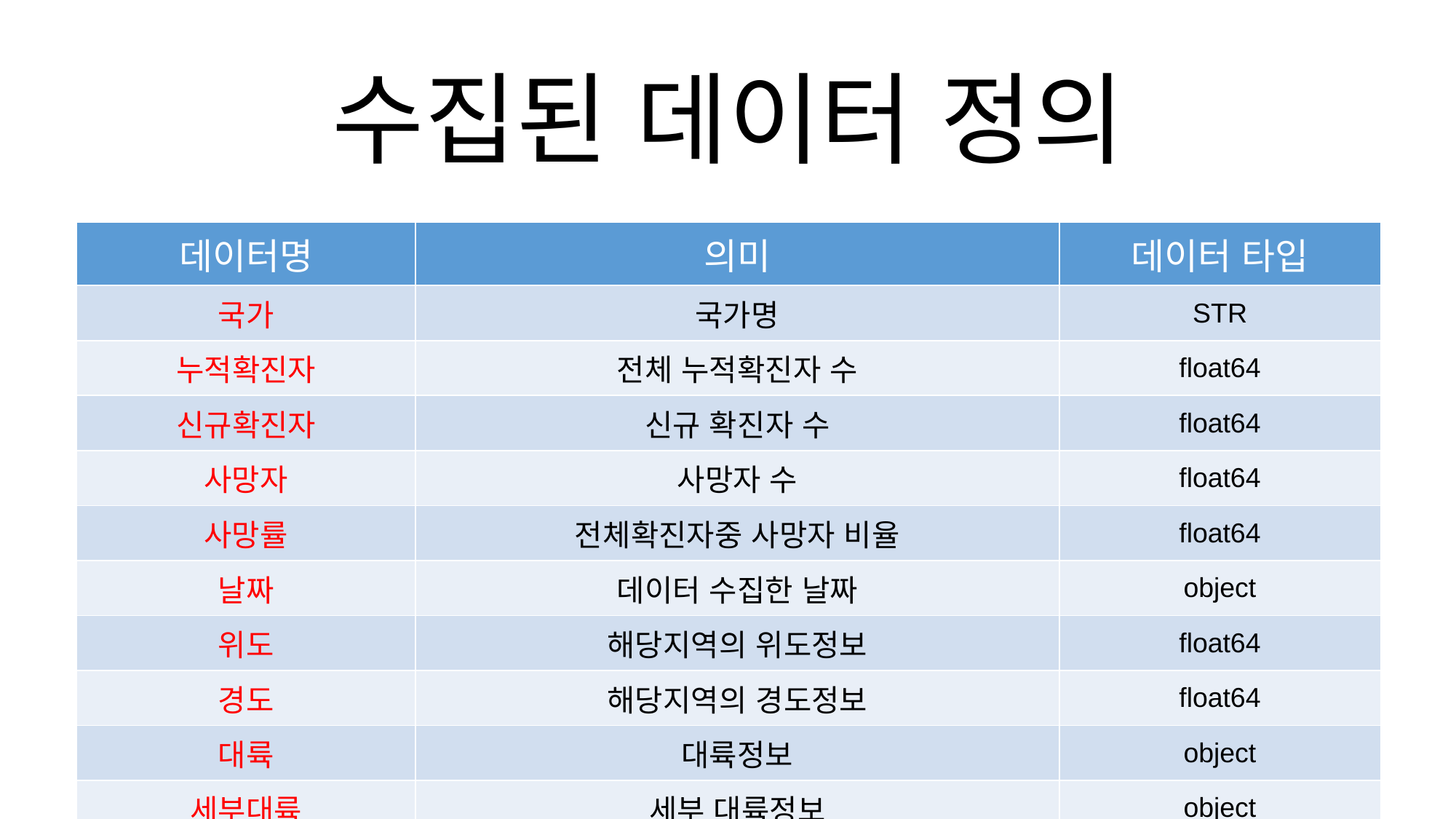

수집된 데이터 정의
| 데이터명 | 의미 | 데이터 타입 |
| --- | --- | --- |
| 국가 | 국가명 | STR |
| 누적확진자 | 전체 누적확진자 수 | float64 |
| 신규확진자 | 신규 확진자 수 | float64 |
| 사망자 | 사망자 수 | float64 |
| 사망률 | 전체확진자중 사망자 비율 | float64 |
| 날짜 | 데이터 수집한 날짜 | object |
| 위도 | 해당지역의 위도정보 | float64 |
| 경도 | 해당지역의 경도정보 | float64 |
| 대륙 | 대륙정보 | object |
| 세부대륙 | 세부 대륙정보 | object |